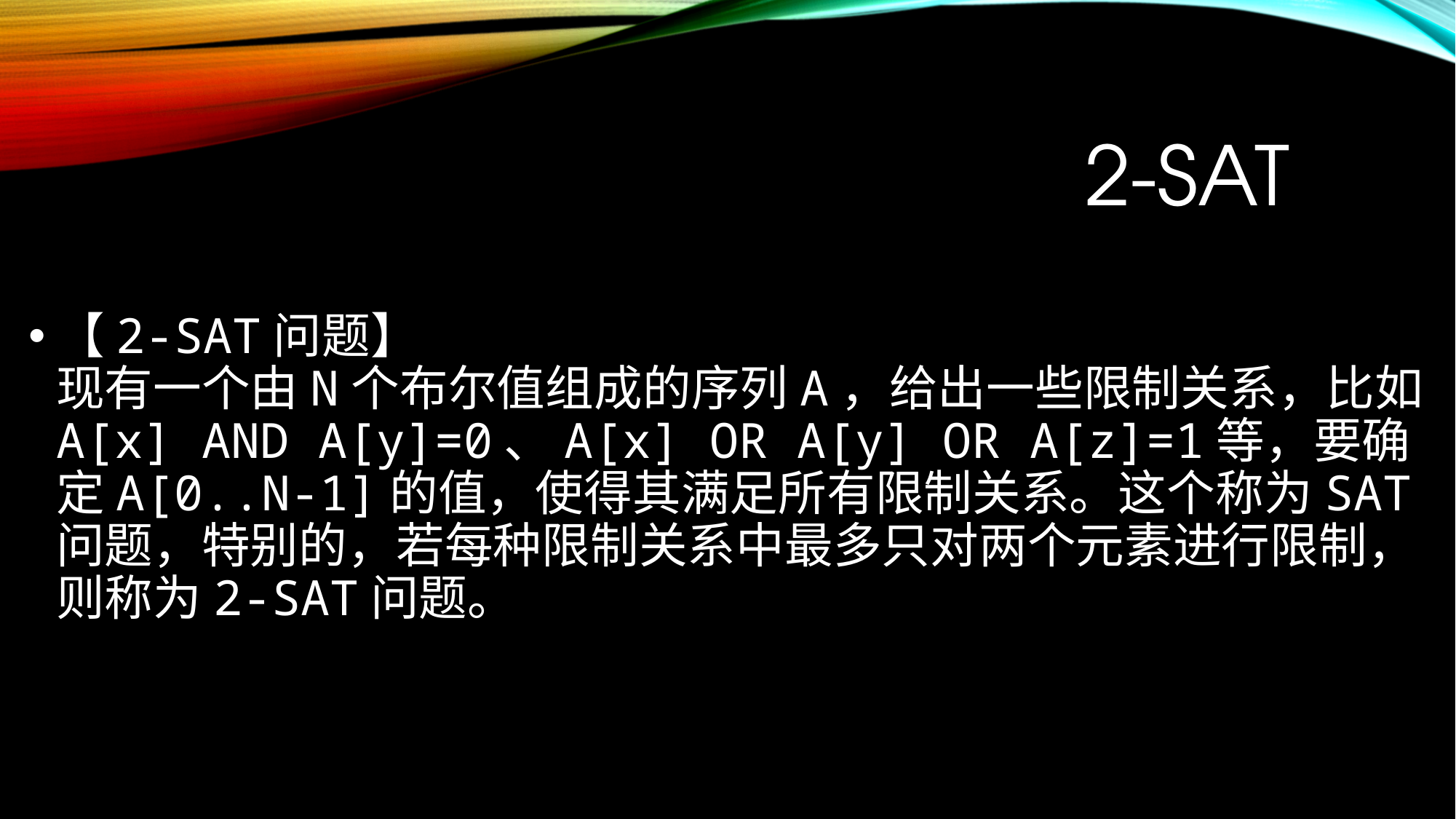

2-sat
【2-SAT问题】
现有一个由N个布尔值组成的序列A，给出一些限制关系，比如A[x] AND A[y]=0、A[x] OR A[y] OR A[z]=1等，要确定A[0..N-1]的值，使得其满足所有限制关系。这个称为SAT问题，特别的，若每种限制关系中最多只对两个元素进行限制，则称为2-SAT问题。